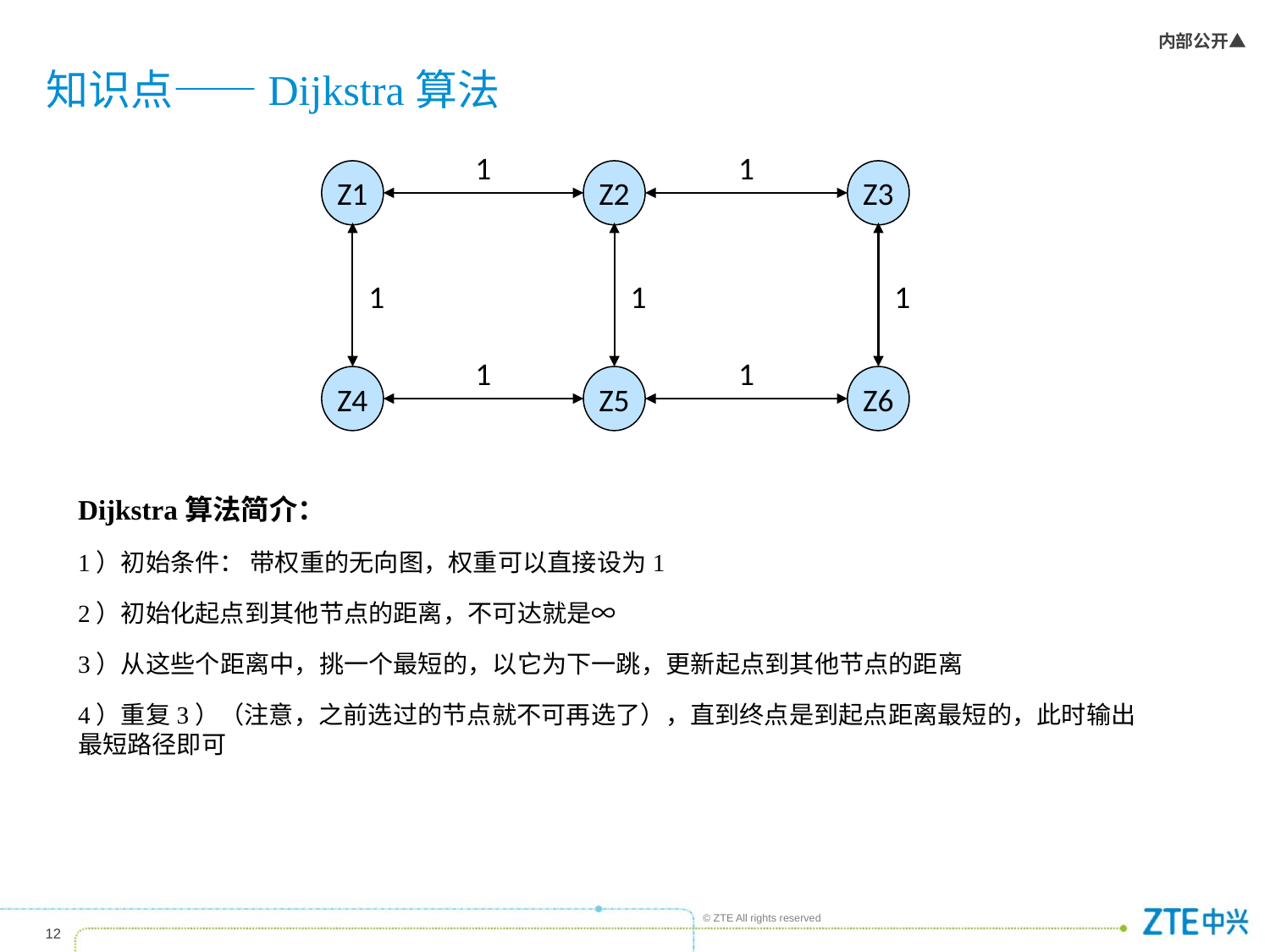

# 知识点——Dijkstra算法
1
1
Z1
Z2
Z3
1
1
1
1
1
Z4
Z5
Z6
Dijkstra算法简介：
1）初始条件： 带权重的无向图，权重可以直接设为1
2）初始化起点到其他节点的距离，不可达就是∞
3）从这些个距离中，挑一个最短的，以它为下一跳，更新起点到其他节点的距离
4）重复3）（注意，之前选过的节点就不可再选了），直到终点是到起点距离最短的，此时输出最短路径即可